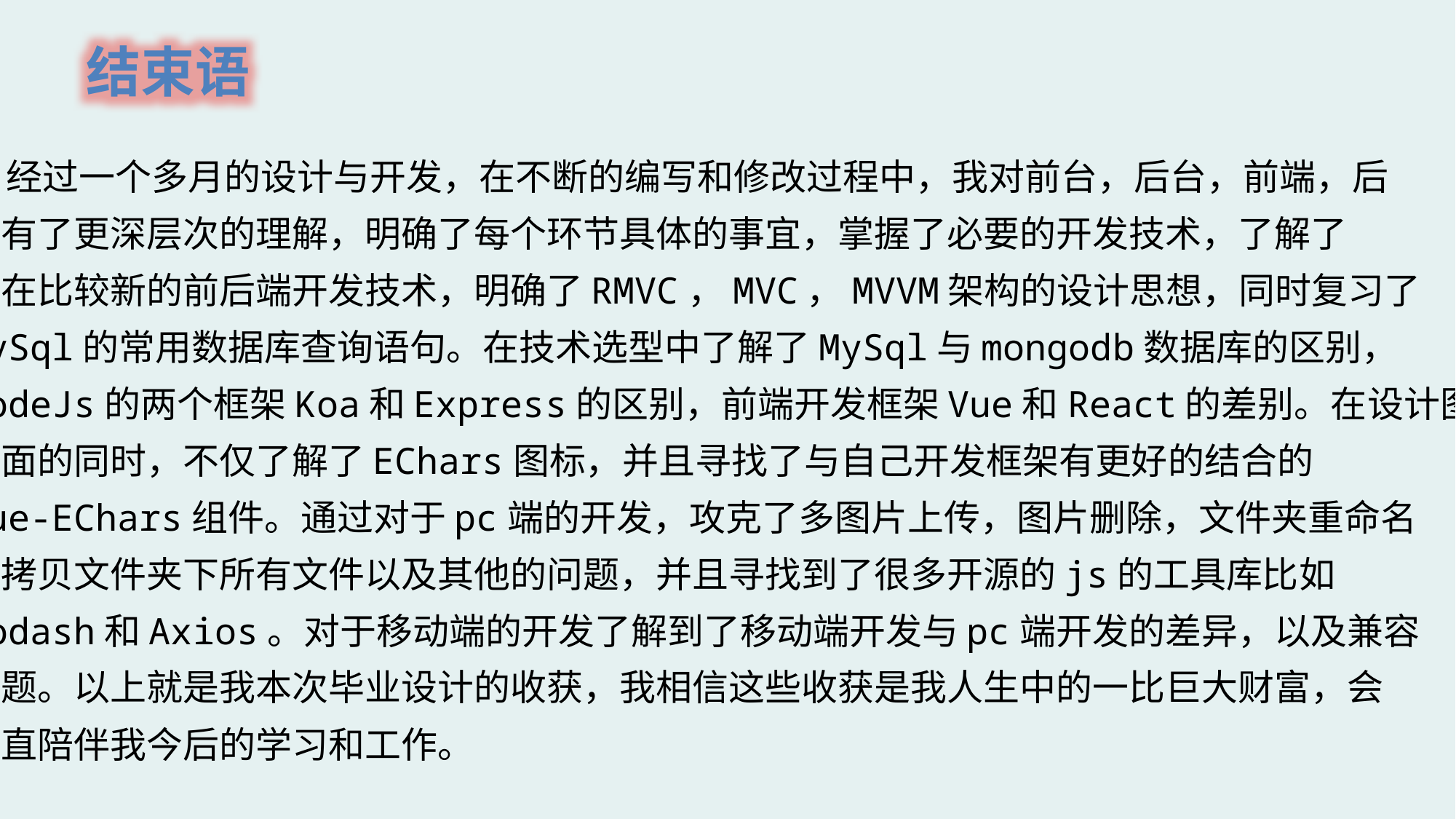

结束语
    经过一个多月的设计与开发，在不断的编写和修改过程中，我对前台，后台，前端，后
端有了更深层次的理解，明确了每个环节具体的事宜，掌握了必要的开发技术，了解了
现在比较新的前后端开发技术，明确了RMVC，MVC，MVVM架构的设计思想，同时复习了
MySql的常用数据库查询语句。在技术选型中了解了MySql与mongodb数据库的区别，
NodeJs的两个框架Koa和Express的区别，前端开发框架Vue和React的差别。在设计图表
页面的同时，不仅了解了EChars图标，并且寻找了与自己开发框架有更好的结合的
Vue-EChars组件。通过对于pc端的开发，攻克了多图片上传，图片删除，文件夹重命名
，拷贝文件夹下所有文件以及其他的问题，并且寻找到了很多开源的js的工具库比如
Lodash和Axios。对于移动端的开发了解到了移动端开发与pc端开发的差异，以及兼容
问题。以上就是我本次毕业设计的收获，我相信这些收获是我人生中的一比巨大财富，会
一直陪伴我今后的学习和工作。